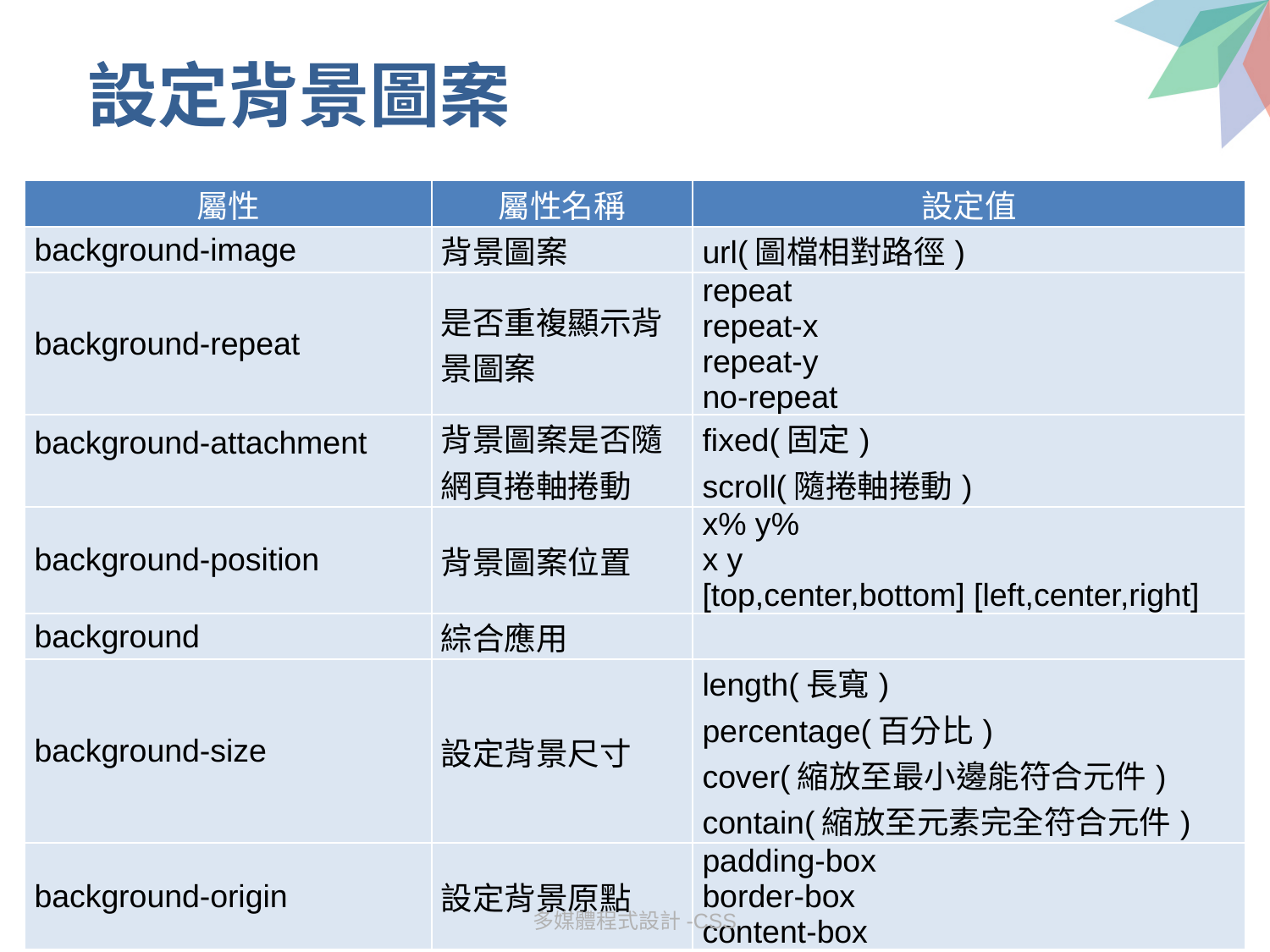

# 設定背景圖案
| 屬性 | 屬性名稱 | 設定值 |
| --- | --- | --- |
| background-image | 背景圖案 | url(圖檔相對路徑) |
| background-repeat | 是否重複顯示背景圖案 | repeat repeat-x repeat-y no-repeat |
| background-attachment | 背景圖案是否隨網頁捲軸捲動 | fixed(固定) scroll(隨捲軸捲動) |
| background-position | 背景圖案位置 | x% y% x y [top,center,bottom] [left,center,right] |
| background | 綜合應用 |  |
| background-size | 設定背景尺寸 | length(長寬) percentage(百分比) cover(縮放至最小邊能符合元件) contain(縮放至元素完全符合元件) |
| background-origin | 設定背景原點 | padding-box border-box content-box |

11
多媒體程式設計-CSS